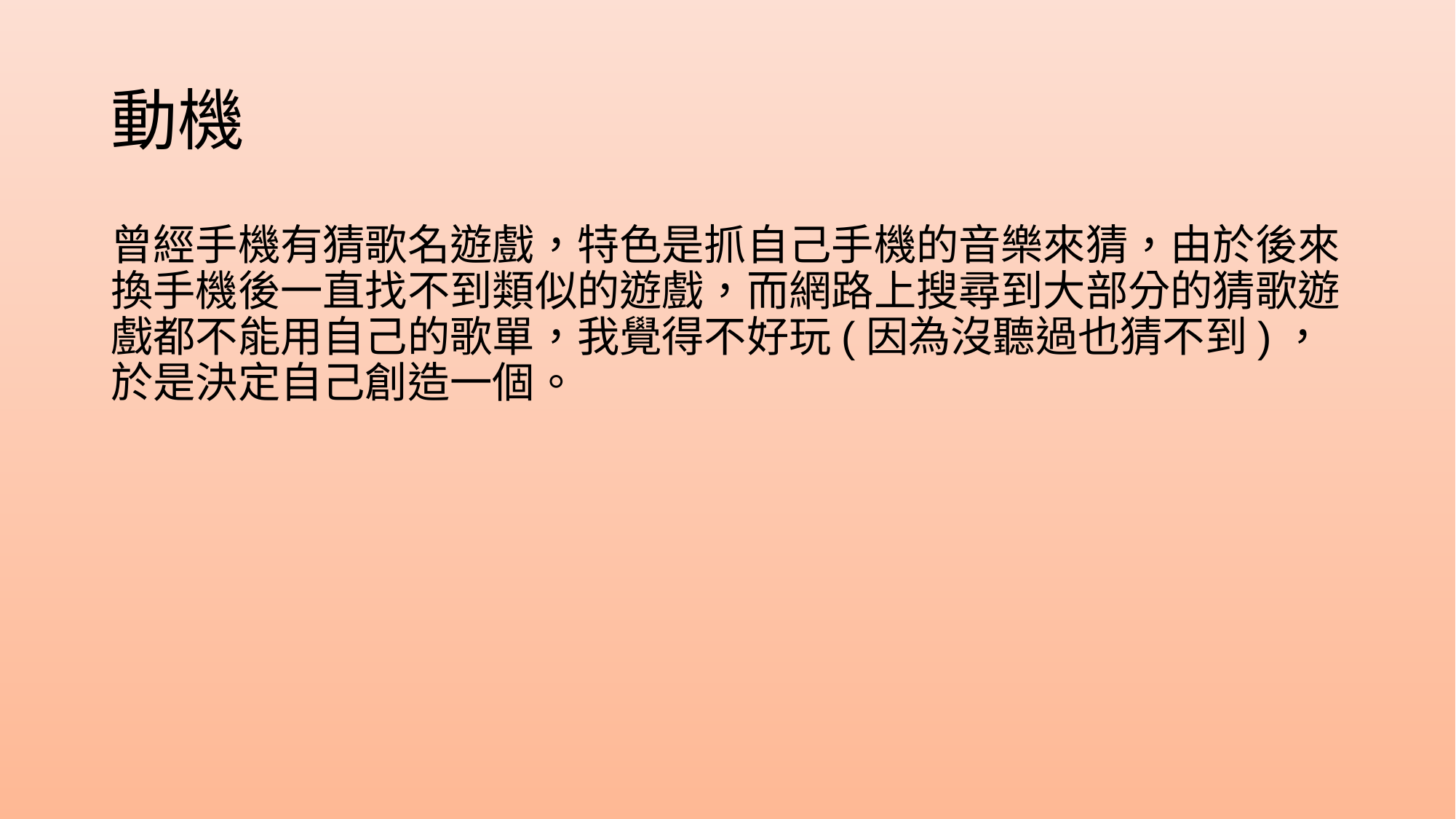

# 動機
曾經手機有猜歌名遊戲，特色是抓自己手機的音樂來猜，由於後來換手機後一直找不到類似的遊戲，而網路上搜尋到大部分的猜歌遊戲都不能用自己的歌單，我覺得不好玩(因為沒聽過也猜不到)，於是決定自己創造一個。